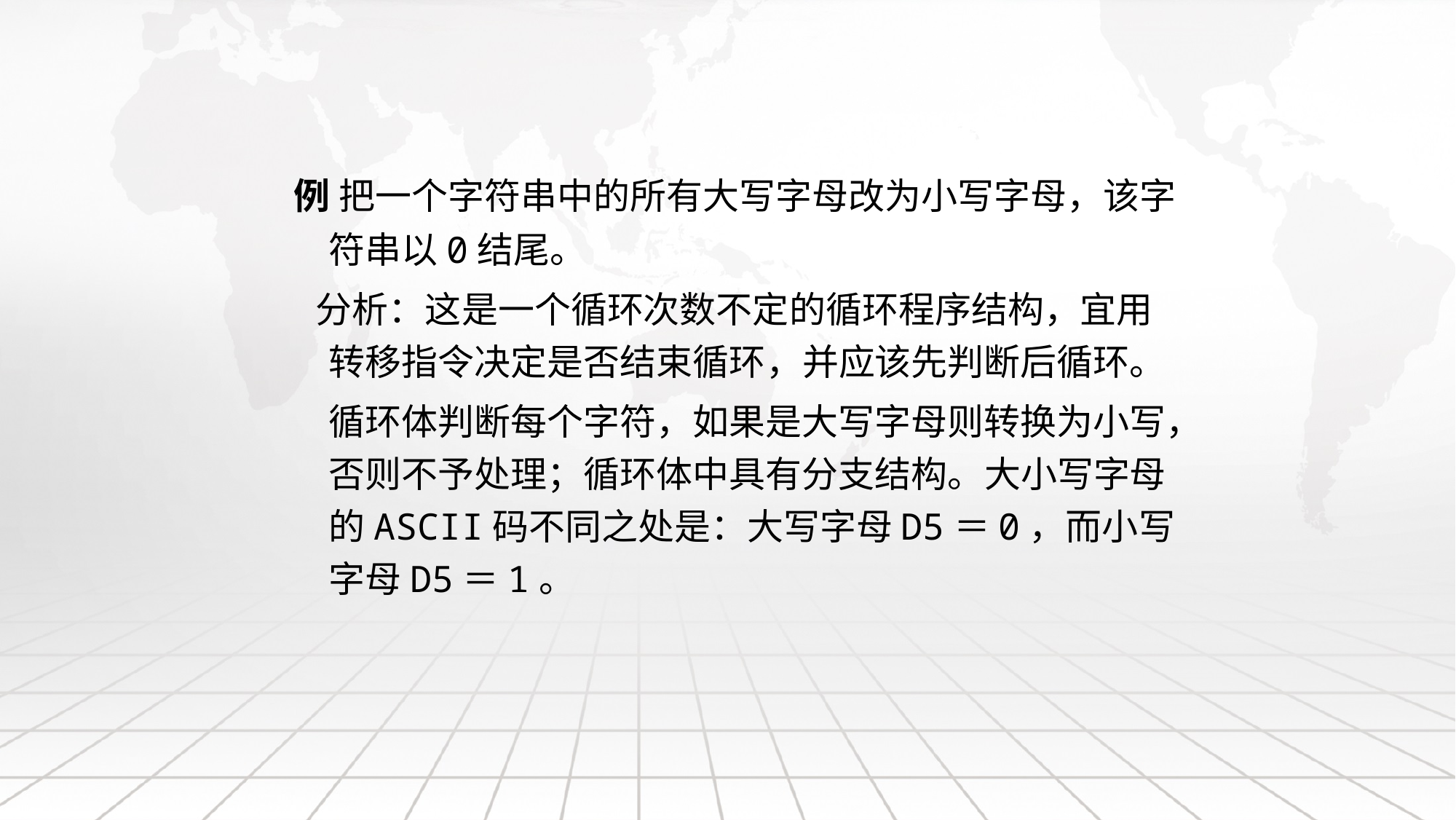

例 把一个字符串中的所有大写字母改为小写字母，该字符串以0结尾。
    分析：这是一个循环次数不定的循环程序结构，宜用转移指令决定是否结束循环，并应该先判断后循环。
	循环体判断每个字符，如果是大写字母则转换为小写，否则不予处理；循环体中具有分支结构。大小写字母的ASCII码不同之处是：大写字母D5＝0，而小写字母D5＝1。